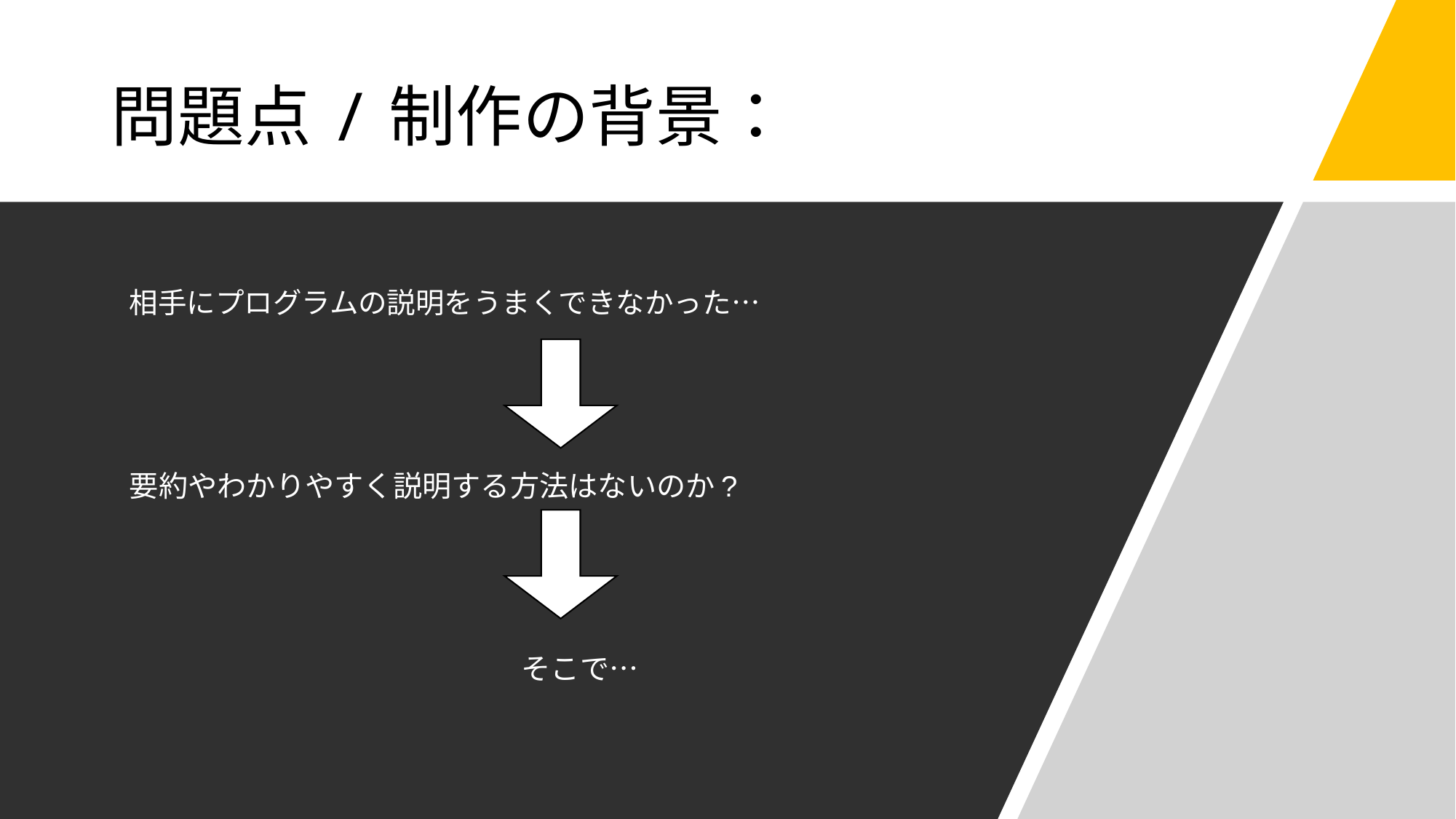

# 問題点/制作の背景：

相手にプログラムの説明をうまくできなかった…

要約やわかりやすく説明する方法はないのか?

そこで…